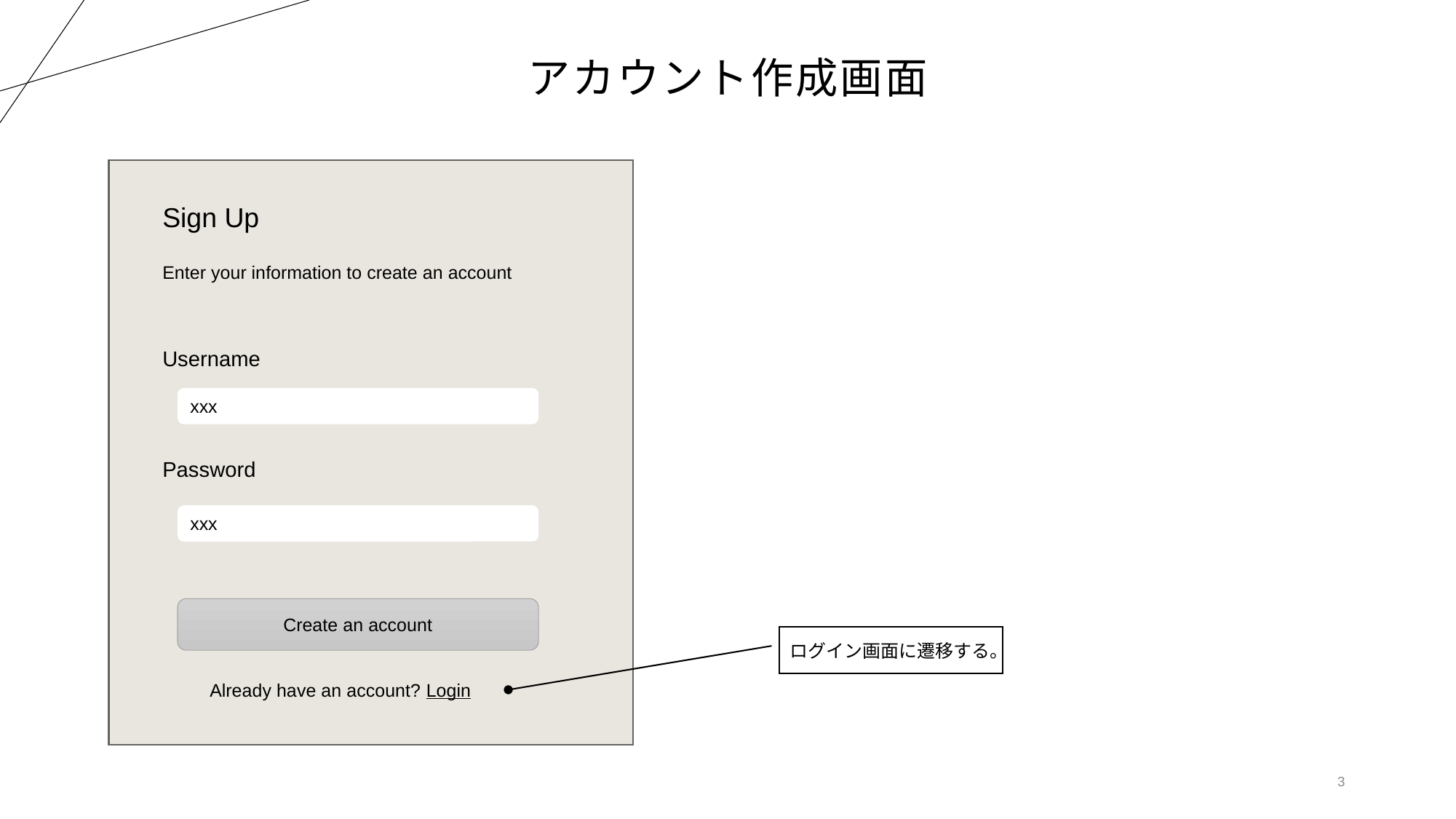

# アカウント作成画面

Sign Up
Enter your information to create an account
Username
xxx
Password
xxx
Create an account
ログイン画面に遷移する。
Already have an account? Login
3